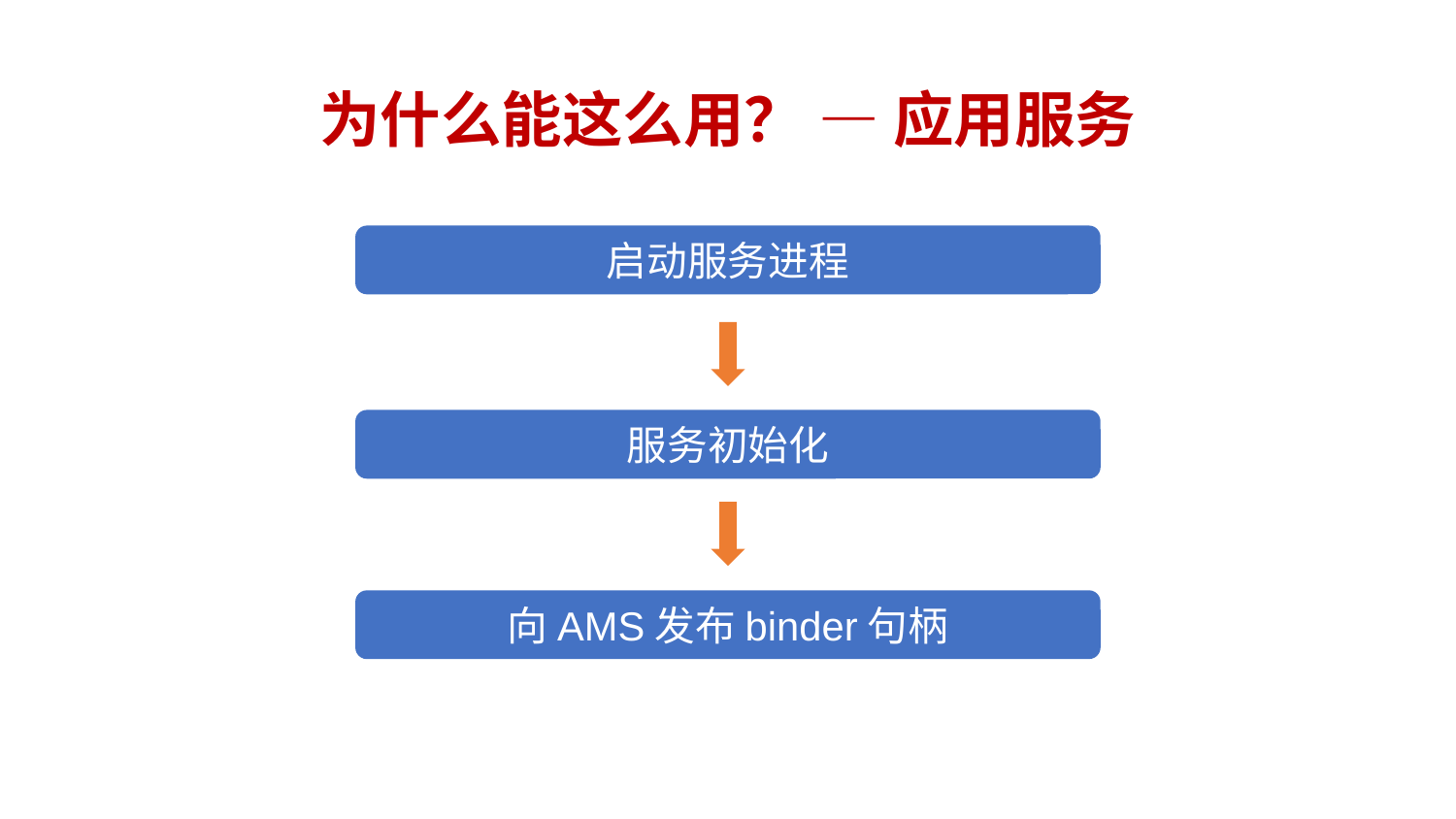

# 为什么能这么用？ — 应用服务
启动服务进程

服务初始化

向AMS发布binder句柄